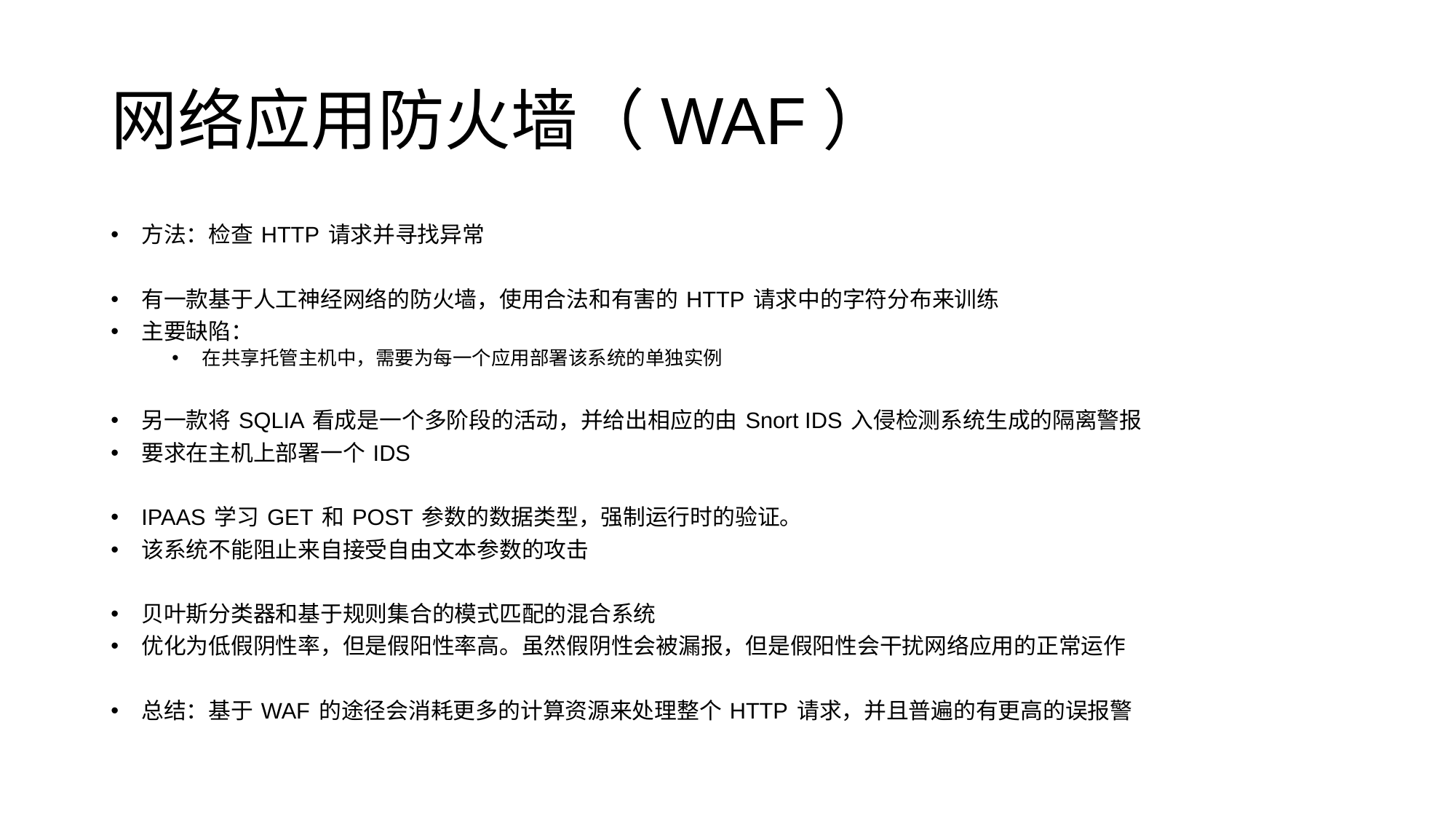

# 网络应用防火墙（WAF）
方法：检查 HTTP 请求并寻找异常

有一款基于人工神经网络的防火墙，使用合法和有害的 HTTP 请求中的字符分布来训练
主要缺陷：
在共享托管主机中，需要为每一个应用部署该系统的单独实例

另一款将 SQLIA 看成是一个多阶段的活动，并给出相应的由 Snort IDS 入侵检测系统生成的隔离警报
要求在主机上部署一个 IDS

IPAAS 学习 GET 和 POST 参数的数据类型，强制运行时的验证。
该系统不能阻止来自接受自由文本参数的攻击

贝叶斯分类器和基于规则集合的模式匹配的混合系统
优化为低假阴性率，但是假阳性率高。虽然假阴性会被漏报，但是假阳性会干扰网络应用的正常运作

总结：基于 WAF 的途径会消耗更多的计算资源来处理整个 HTTP 请求，并且普遍的有更高的误报警